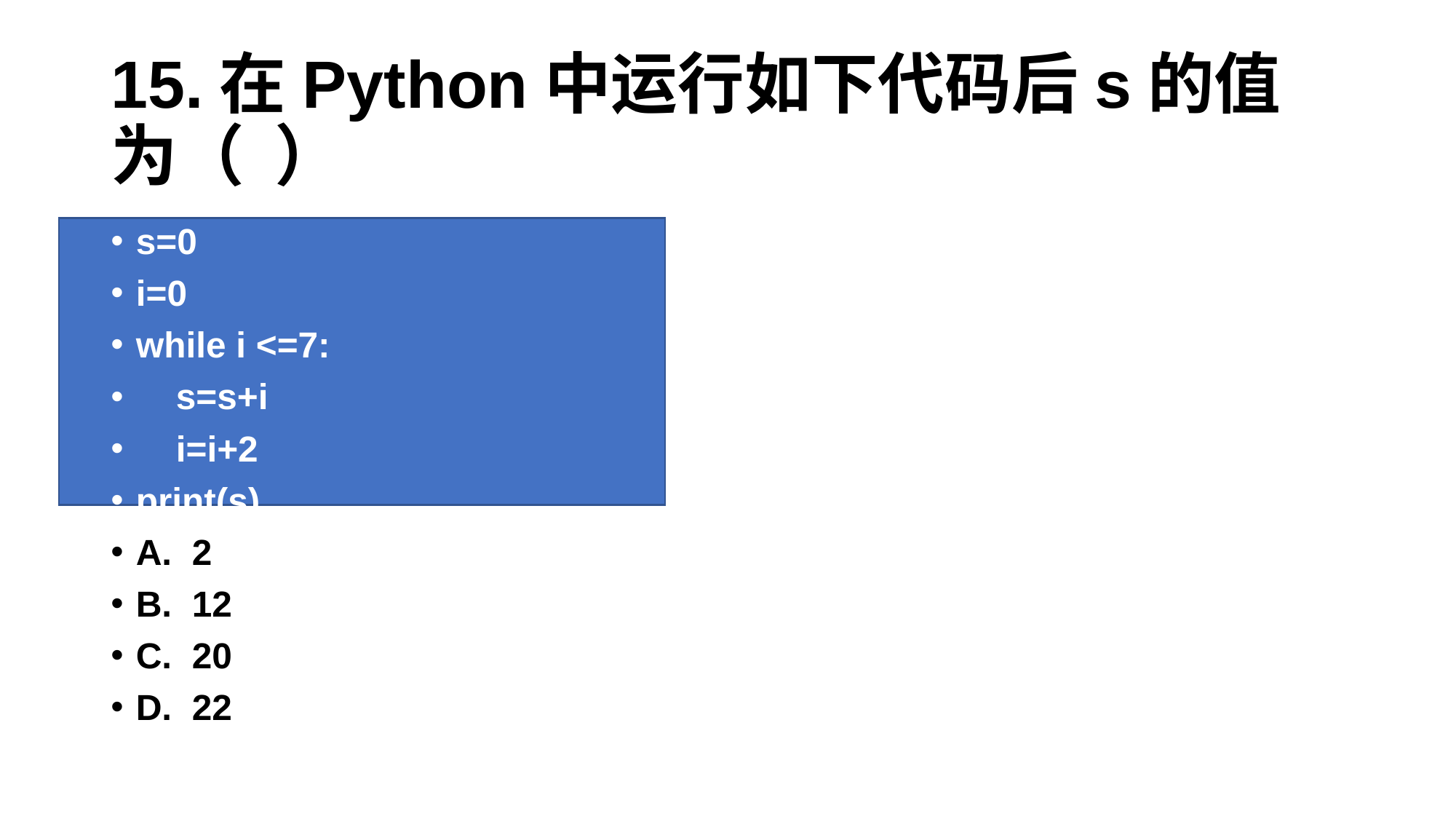

# 15.在Python中运行如下代码后s的值为（  ）

s=0
i=0
while i <=7:
    s=s+i
    i=i+2
print(s)
A.  2
B.  12
C.  20
D.  22